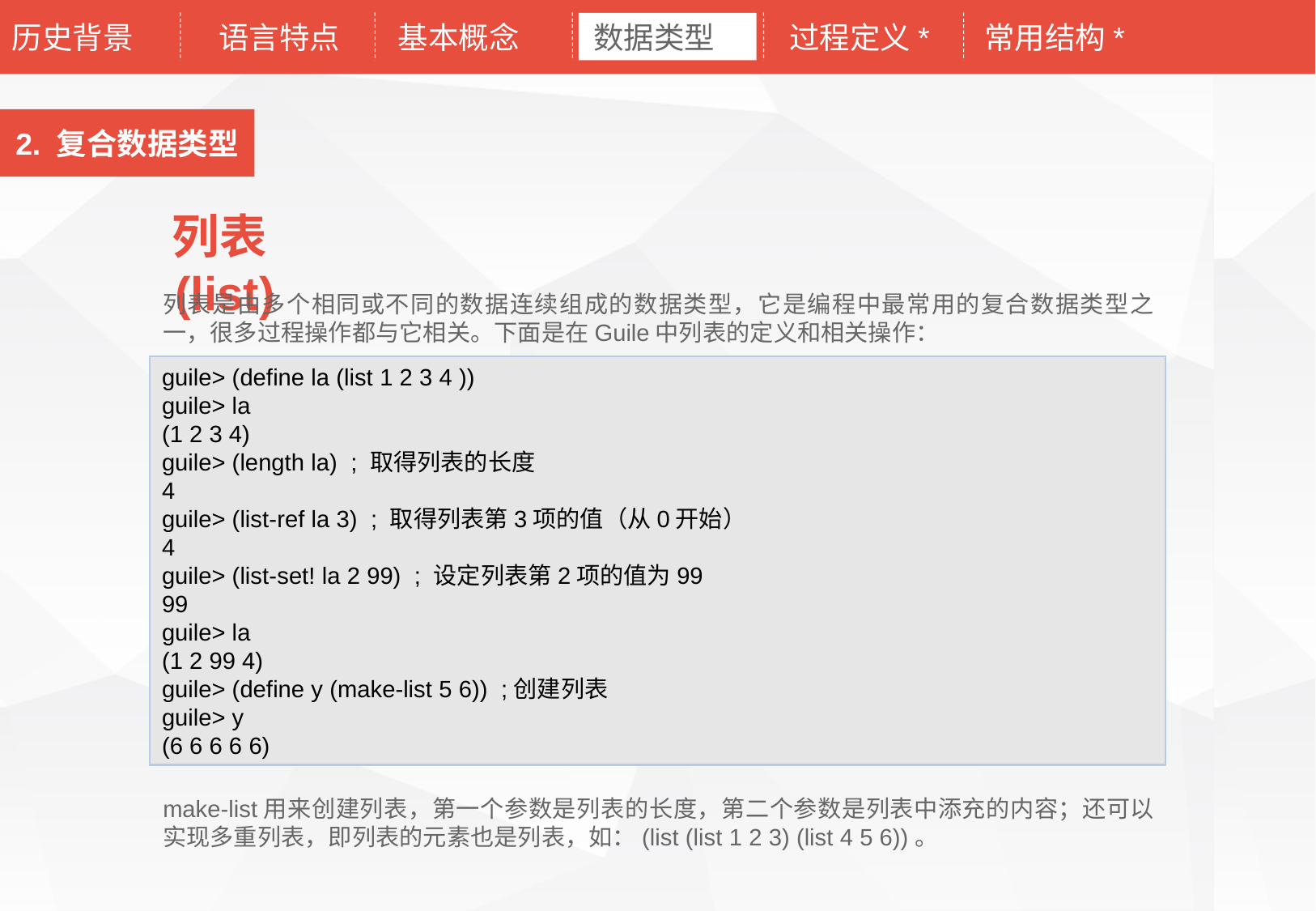

历史背景

语言特点

基本概念

数据类型

过程定义*

常用结构*

2. 复合数据类型
列表(list)
列表是由多个相同或不同的数据连续组成的数据类型，它是编程中最常用的复合数据类型之一，很多过程操作都与它相关。下面是在Guile中列表的定义和相关操作：
guile> (define la (list 1 2 3 4 ))
guile> la
(1 2 3 4)
guile> (length la)  ; 取得列表的长度
4
guile> (list-ref la 3)  ; 取得列表第3项的值（从0开始）
4
guile> (list-set! la 2 99)  ; 设定列表第2项的值为99
99
guile> la
(1 2 99 4)
guile> (define y (make-list 5 6))  ;创建列表
guile> y
(6 6 6 6 6)
make-list用来创建列表，第一个参数是列表的长度，第二个参数是列表中添充的内容；还可以实现多重列表，即列表的元素也是列表，如：(list (list 1 2 3) (list 4 5 6))。